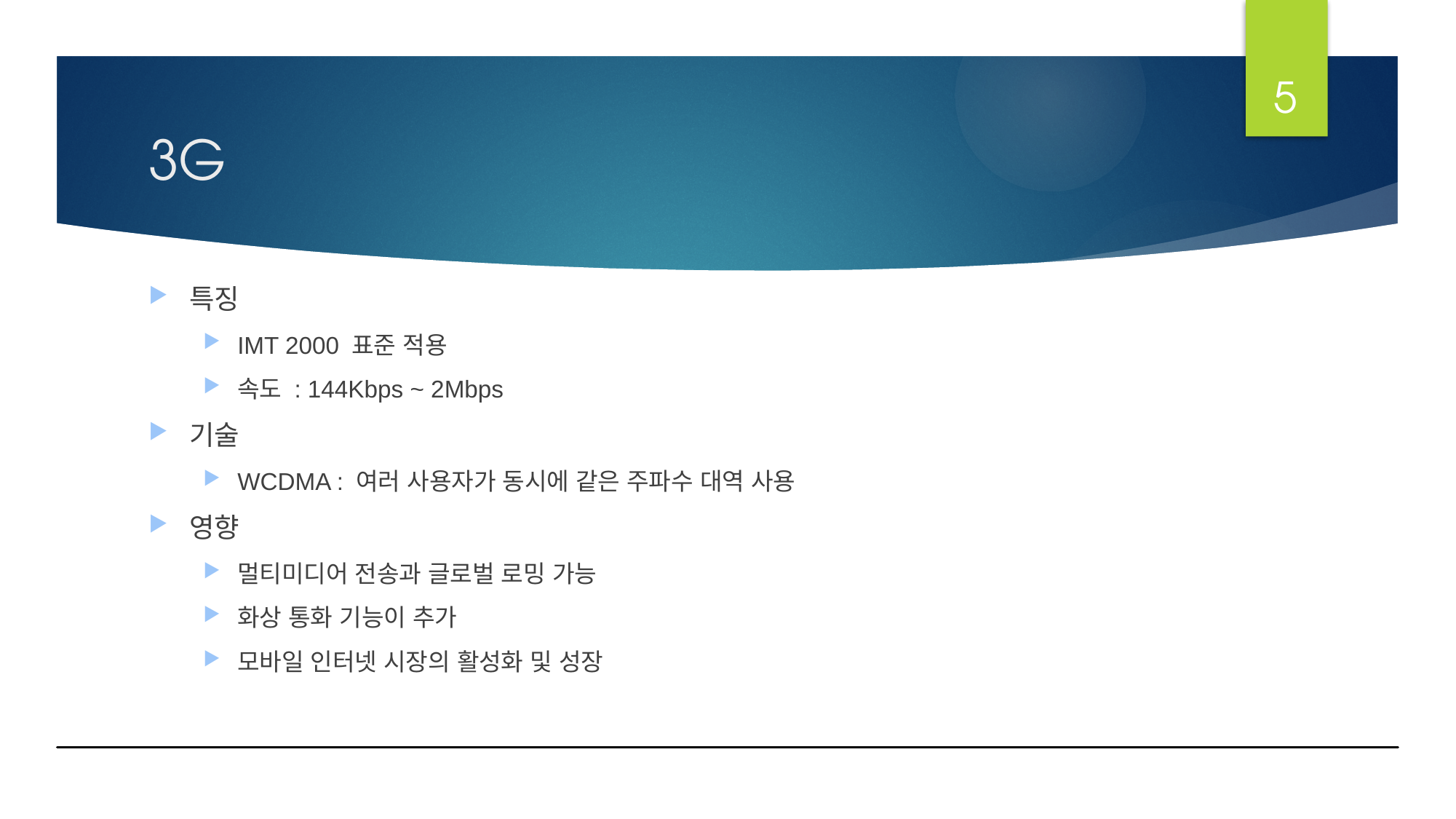

5
# 3G
특징
IMT 2000 표준 적용
속도 : 144Kbps ~ 2Mbps
기술
WCDMA : 여러 사용자가 동시에 같은 주파수 대역 사용
영향
멀티미디어 전송과 글로벌 로밍 가능
화상 통화 기능이 추가
모바일 인터넷 시장의 활성화 및 성장